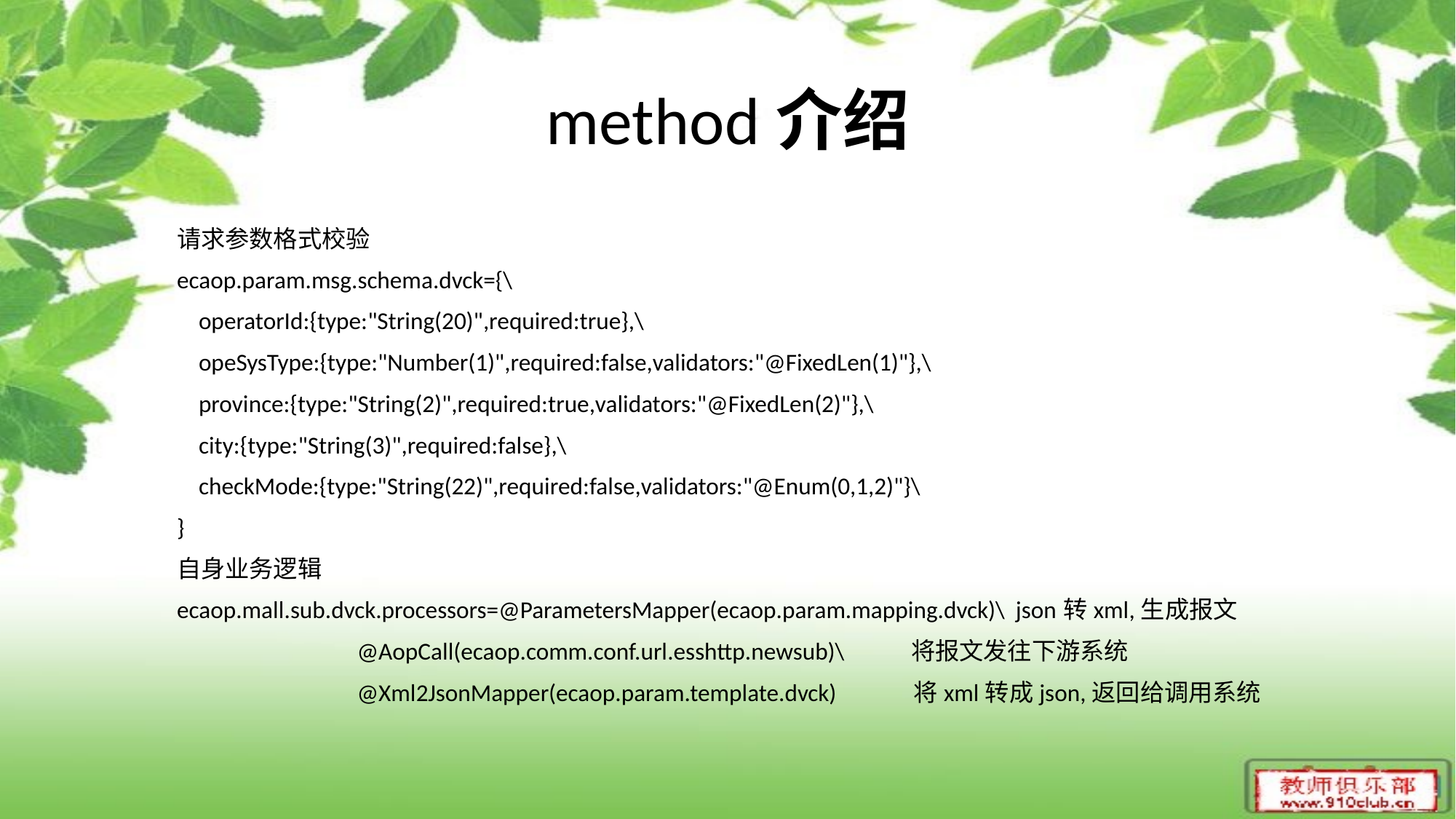

# method介绍
请求参数格式校验
ecaop.param.msg.schema.dvck={\
    operatorId:{type:"String(20)",required:true},\
    opeSysType:{type:"Number(1)",required:false,validators:"@FixedLen(1)"},\
    province:{type:"String(2)",required:true,validators:"@FixedLen(2)"},\
    city:{type:"String(3)",required:false},\
    checkMode:{type:"String(22)",required:false,validators:"@Enum(0,1,2)"}\
}
自身业务逻辑
ecaop.mall.sub.dvck.processors=@ParametersMapper(ecaop.param.mapping.dvck)\  json转xml,生成报文
                                 @AopCall(ecaop.comm.conf.url.esshttp.newsub)\           将报文发往下游系统
                                 @Xml2JsonMapper(ecaop.param.template.dvck)             将xml转成json,返回给调用系统